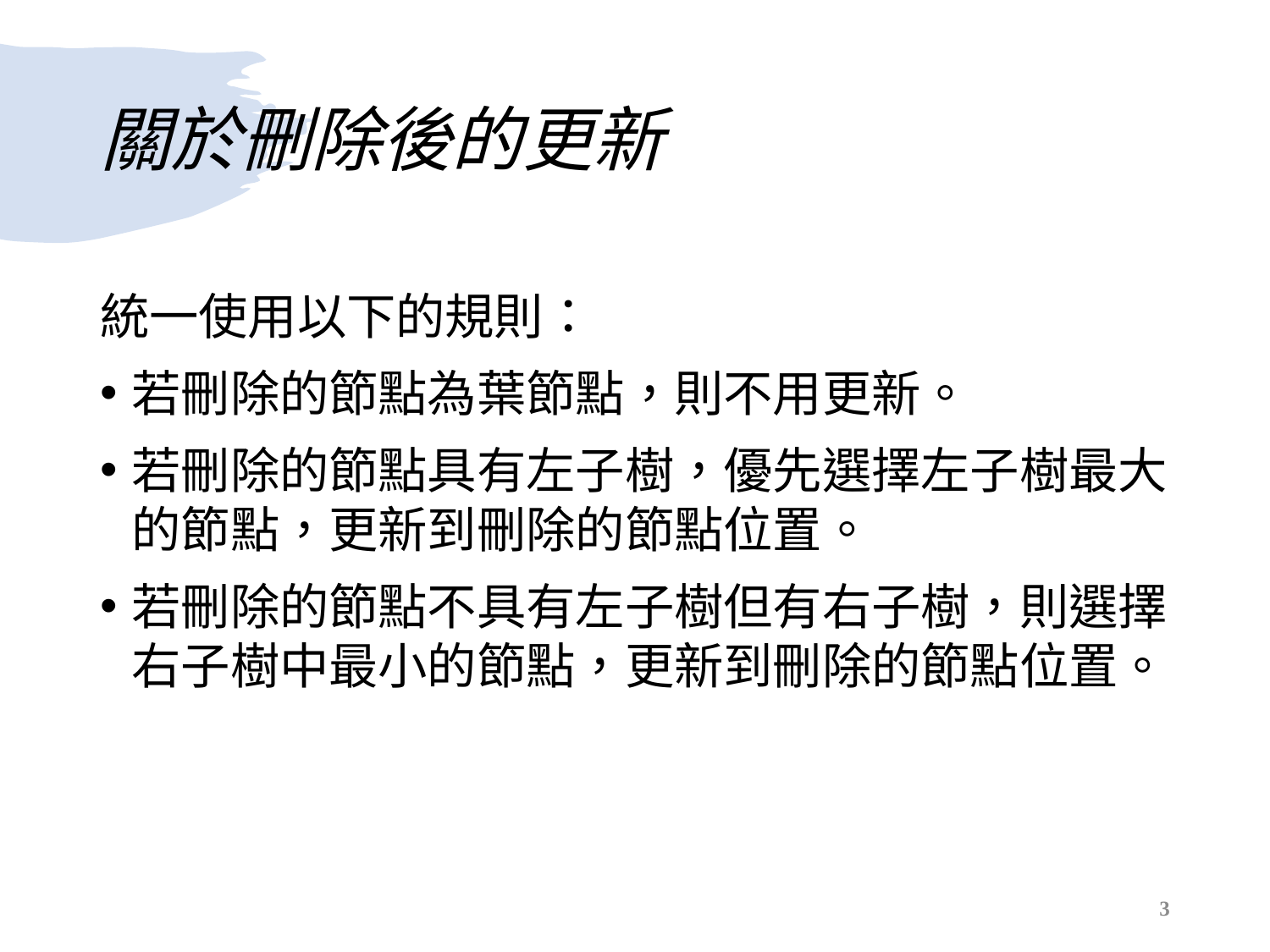

# 關於刪除後的更新
統一使用以下的規則：
若刪除的節點為葉節點，則不用更新。
若刪除的節點具有左子樹，優先選擇左子樹最大的節點，更新到刪除的節點位置。
若刪除的節點不具有左子樹但有右子樹，則選擇右子樹中最小的節點，更新到刪除的節點位置。
3